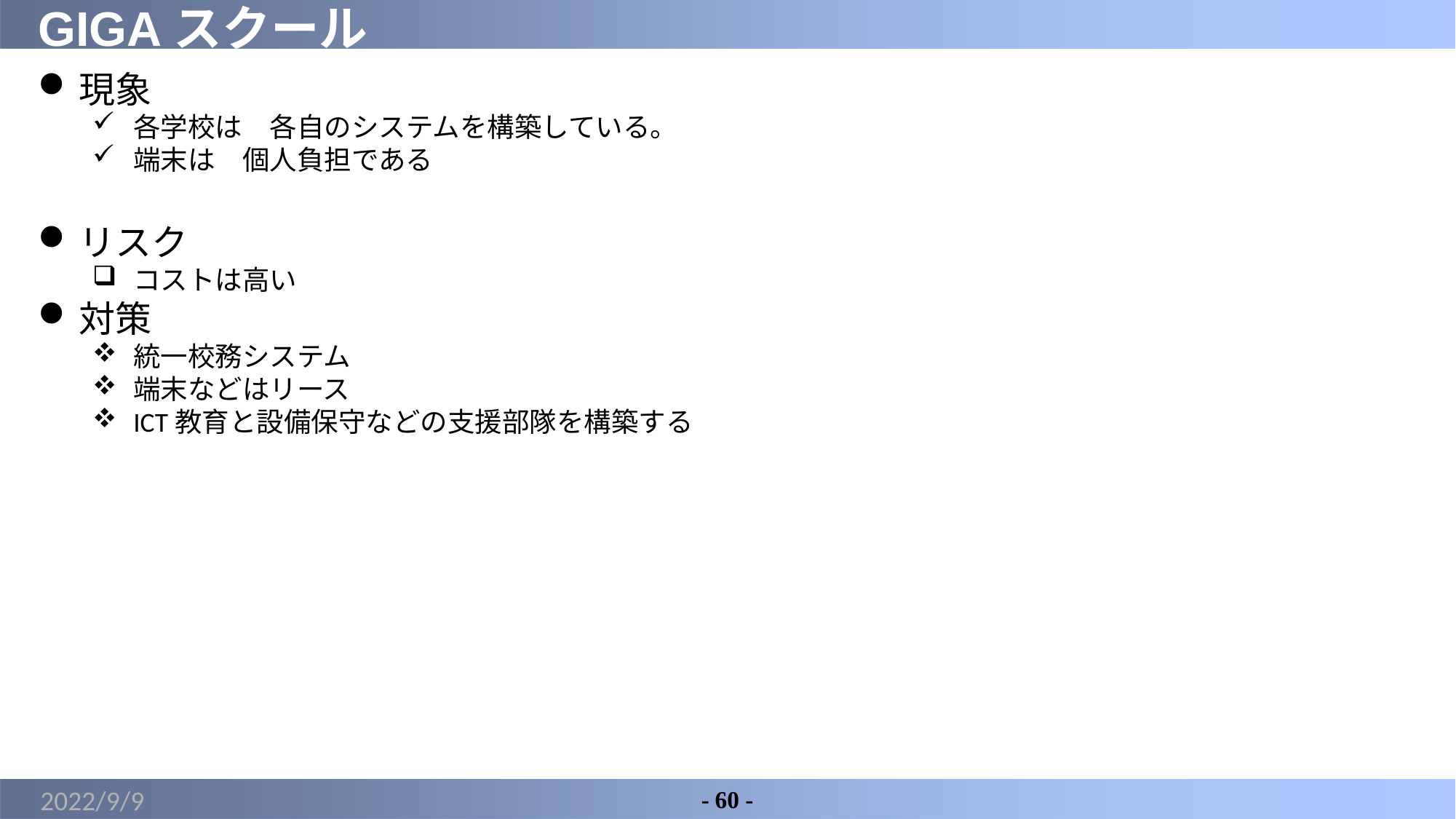

# GIGAスクール
現象
各学校は　各自のシステムを構築している。
端末は　個人負担である

リスク
コストは高い
対策
統一校務システム
端末などはリース
ICT教育と設備保守などの支援部隊を構築する

2022/9/9
- 60 -